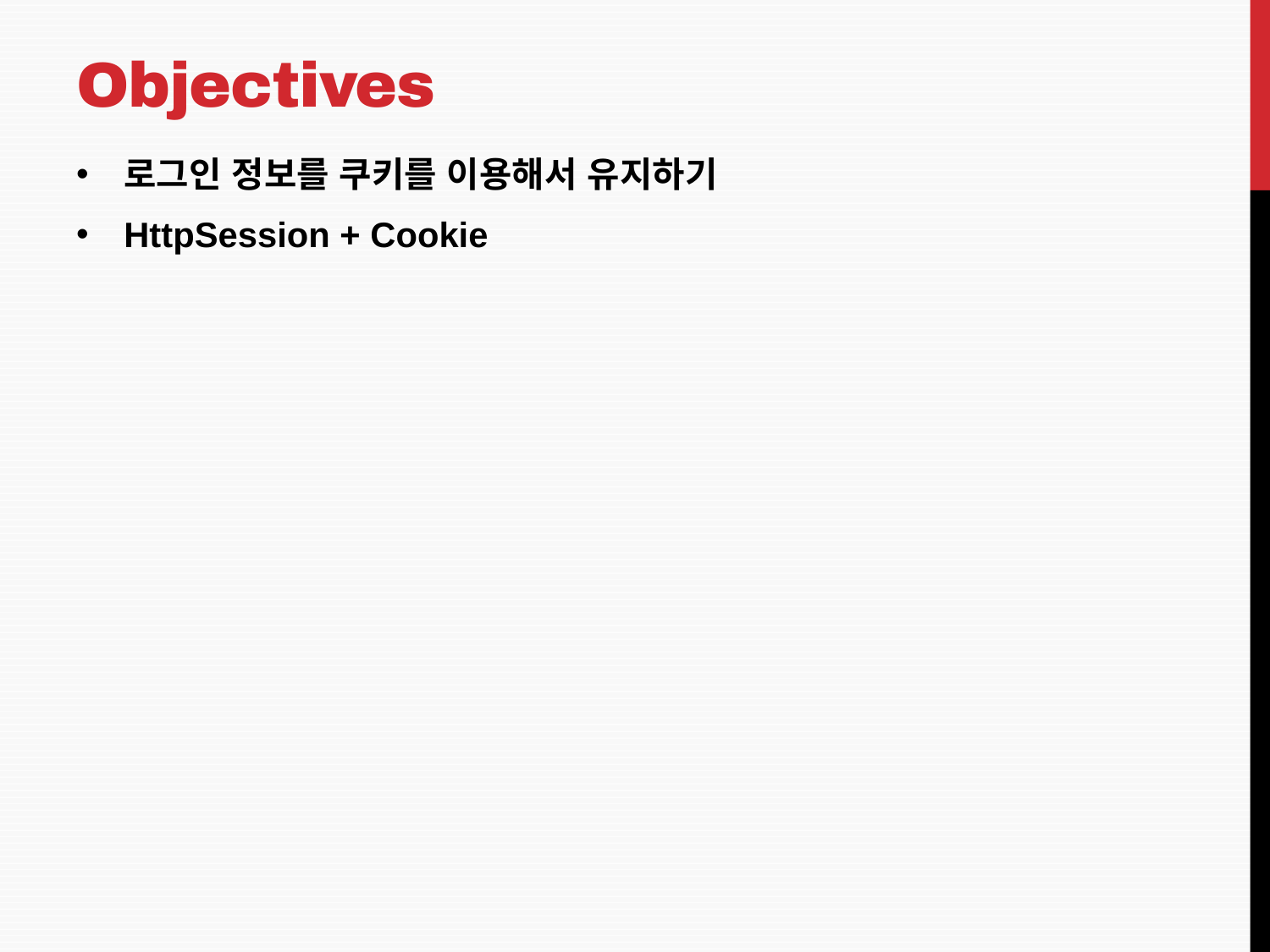

# Objectives
로그인 정보를 쿠키를 이용해서 유지하기
HttpSession + Cookie